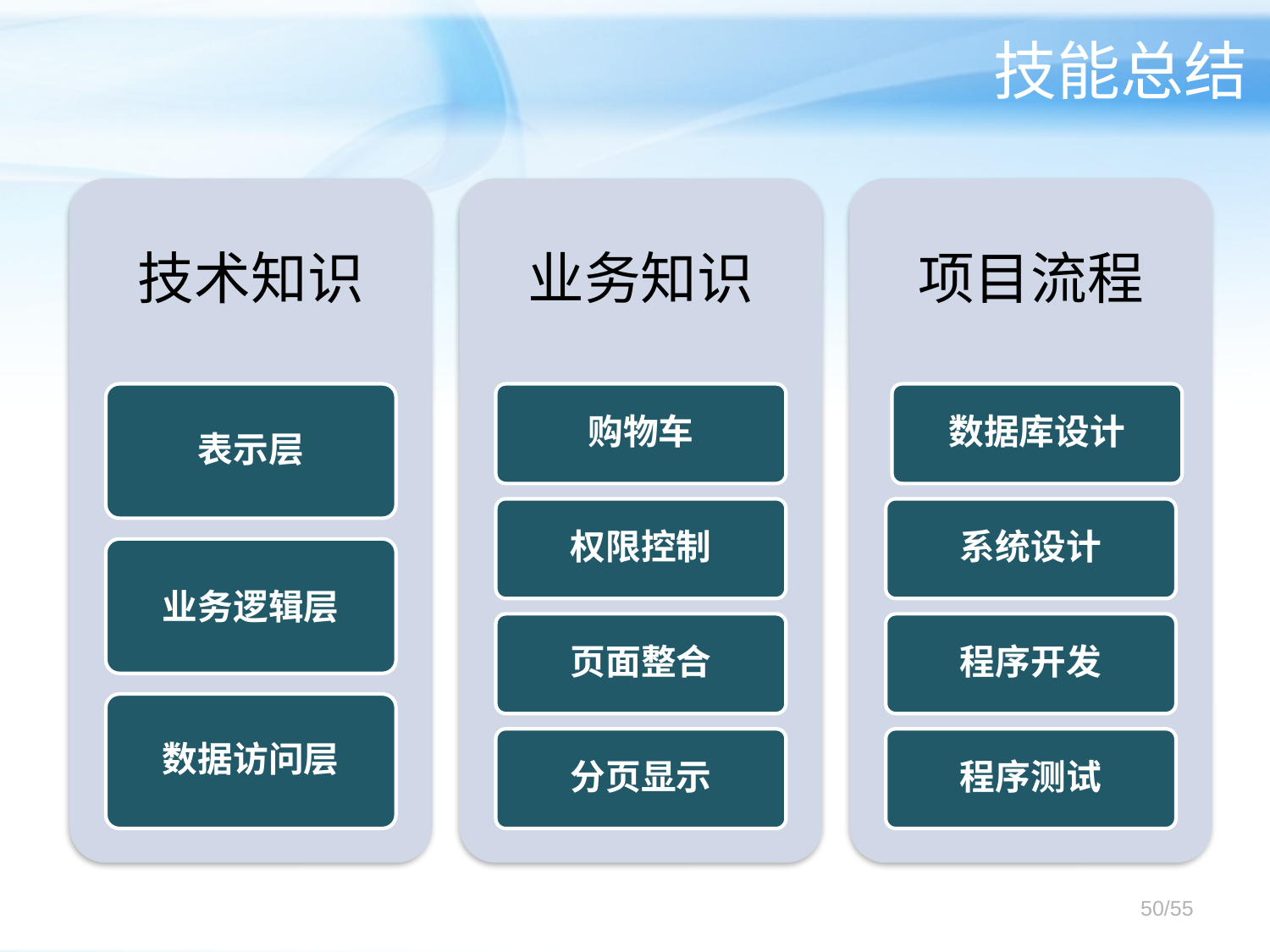

# 技能总结
技术知识
表示层

业务逻辑层

数据访问层
业务知识
购物车
权限控制
页面整合
分页显示
项目流程
数据库设计
系统设计
程序开发
程序测试
50/55